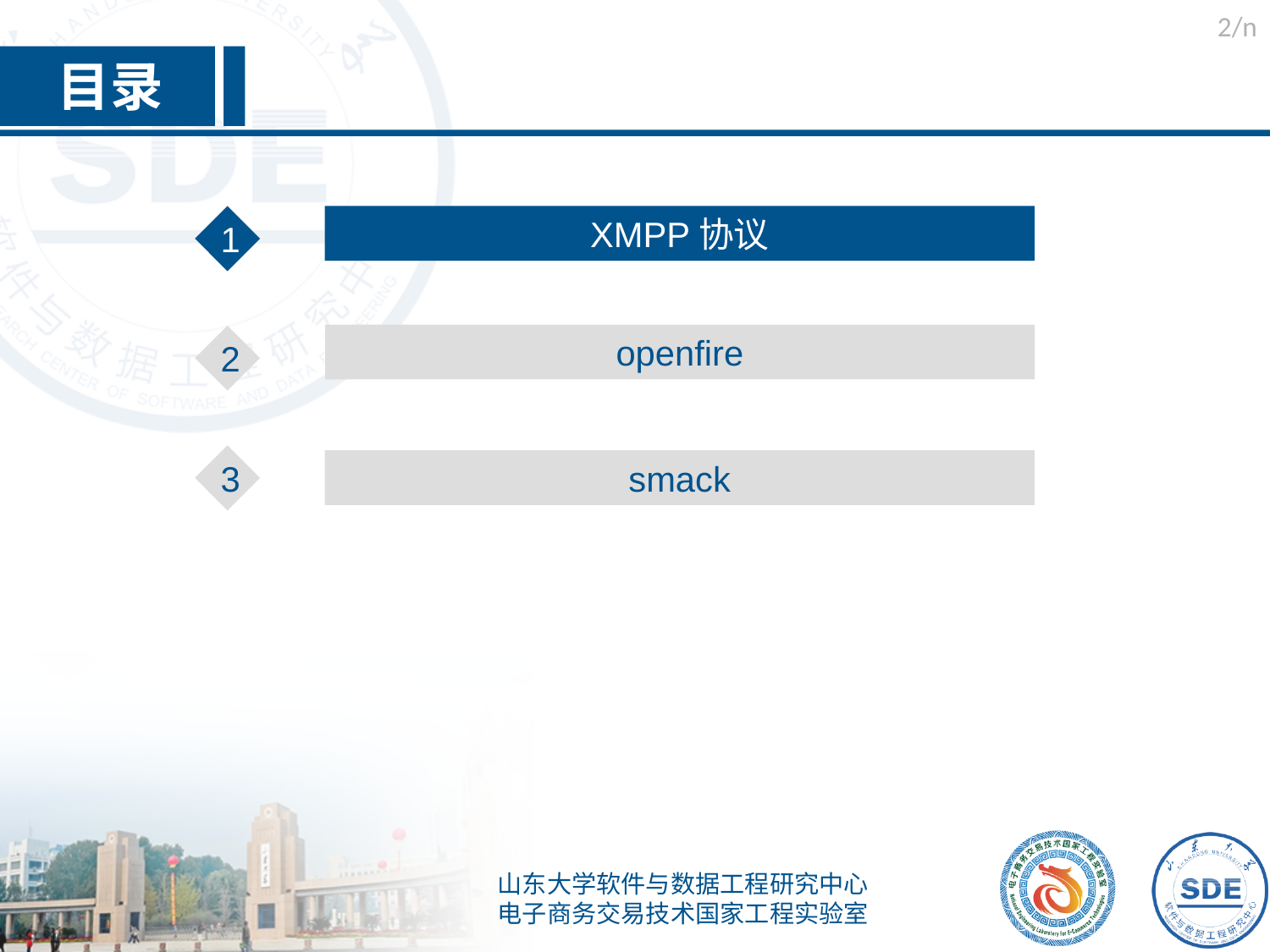

2/n
目录
1
XMPP协议
openfire
2
3
smack